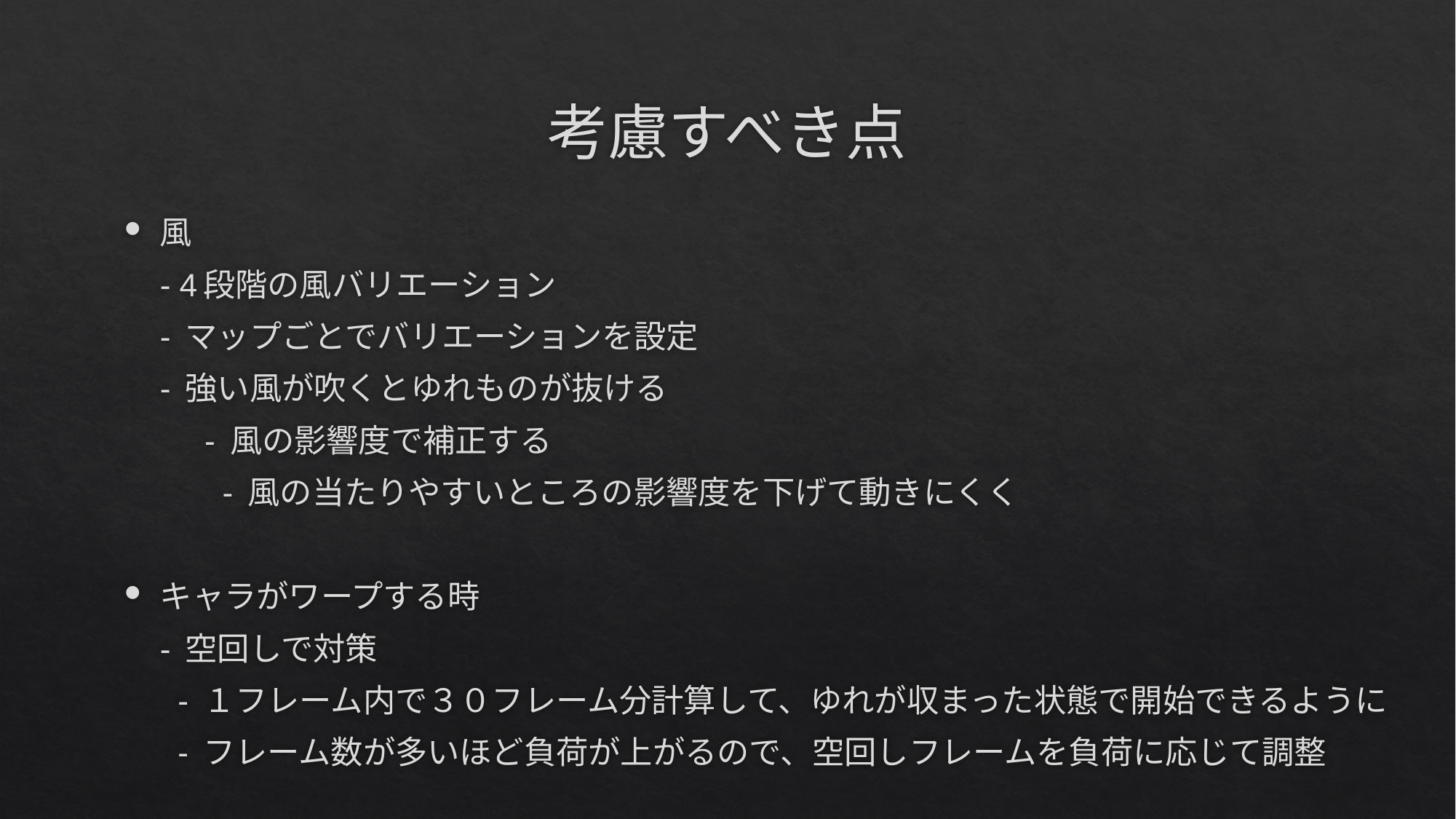

# 考慮すべき点
風
    - 4段階の風バリエーション
    - マップごとでバリエーションを設定
    - 強い風が吹くとゆれものが抜ける
         - 風の影響度で補正する
           - 風の当たりやすいところの影響度を下げて動きにくく

キャラがワープする時
    - 空回しで対策
      - １フレーム内で３０フレーム分計算して、ゆれが収まった状態で開始できるように
      - フレーム数が多いほど負荷が上がるので、空回しフレームを負荷に応じて調整